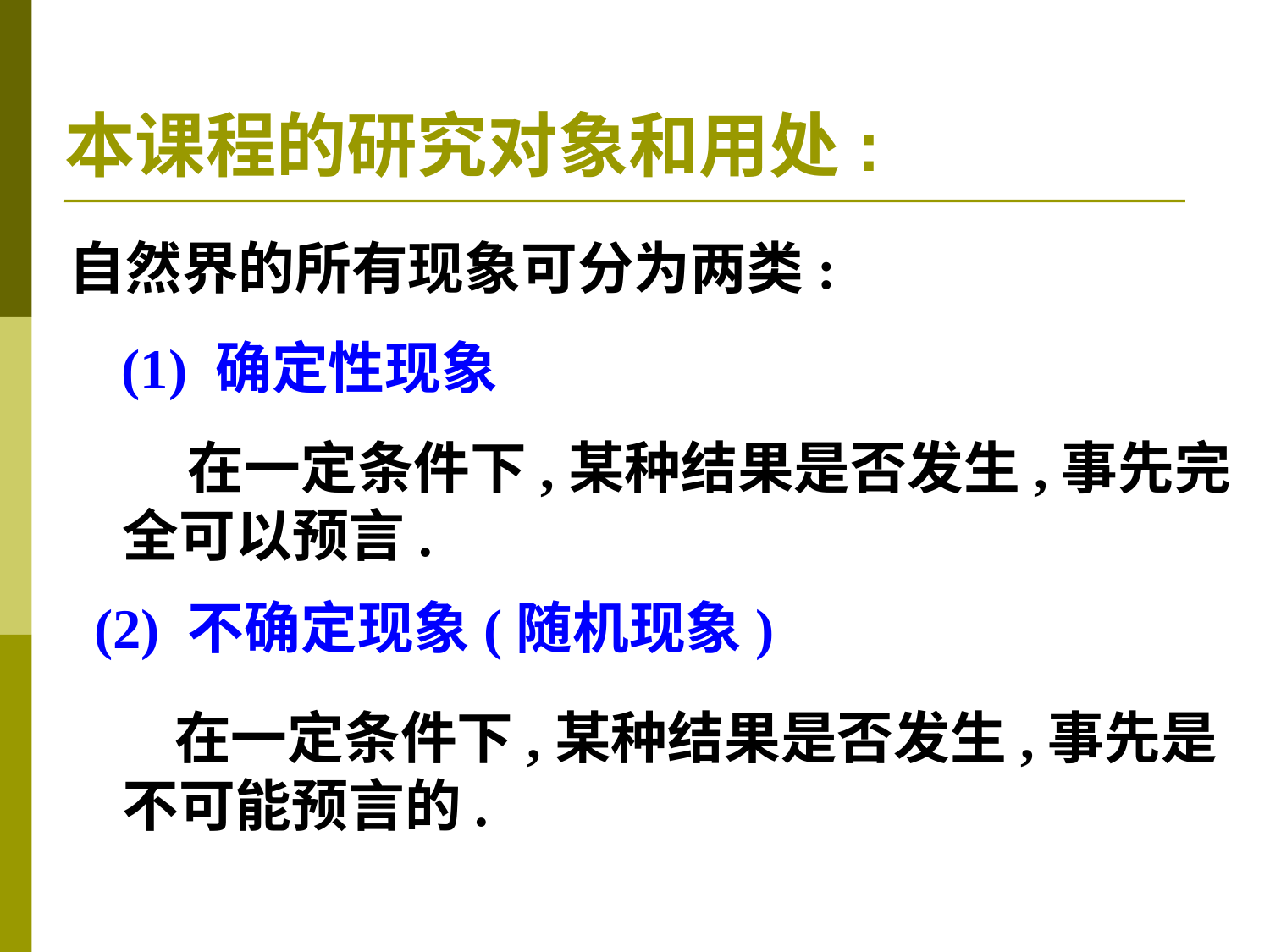

本课程的研究对象和用处:
自然界的所有现象可分为两类:
(1) 确定性现象
    在一定条件下,某种结果是否发生,事先完
全可以预言.
(2) 不确定现象(随机现象)
   在一定条件下,某种结果是否发生,事先是
不可能预言的.